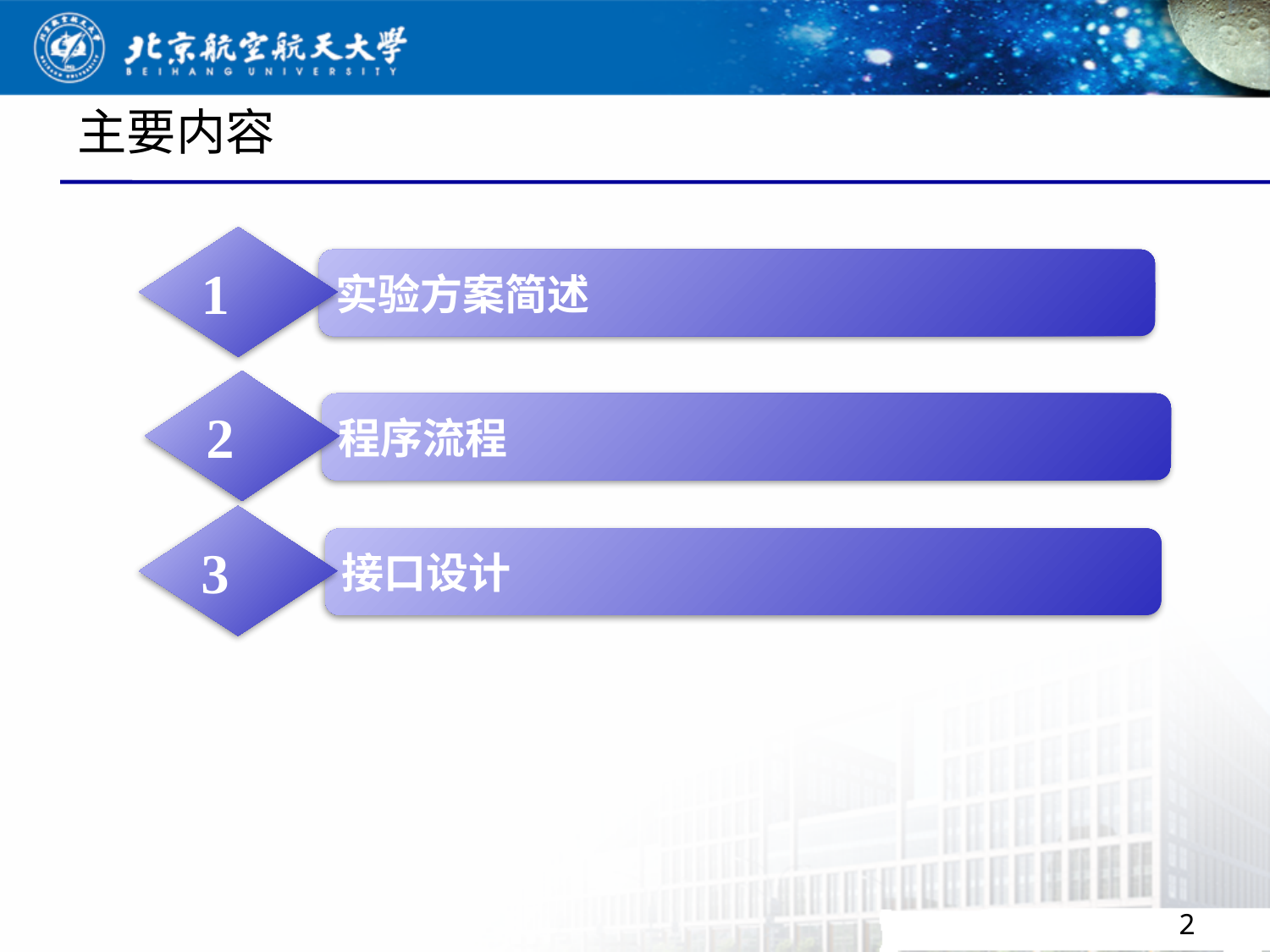

# 主要内容
1
实验方案简述
2
程序流程
3
接口设计